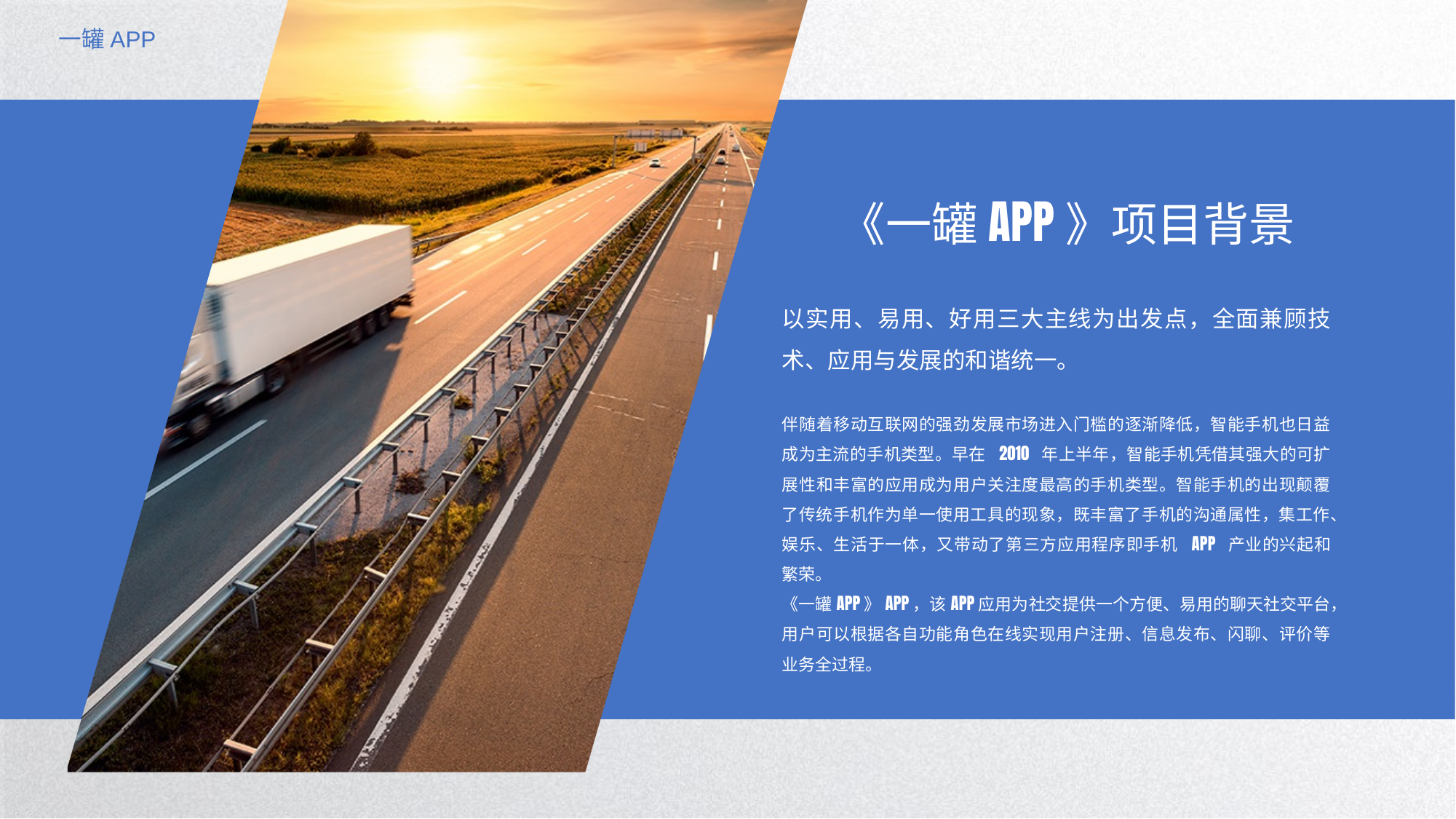

一罐APP

《一罐APP》项目背景
以实用、易用、好用三大主线为出发点，全面兼顾技术、应用与发展的和谐统一。

伴随着移动互联网的强劲发展市场进入门槛的逐渐降低，智能手机也日益成为主流的手机类型。早在 2010 年上半年，智能手机凭借其强大的可扩展性和丰富的应用成为用户关注度最高的手机类型。智能手机的出现颠覆了传统手机作为单一使用工具的现象，既丰富了手机的沟通属性，集工作、娱乐、生活于一体，又带动了第三方应用程序即手机 APP 产业的兴起和繁荣。
《一罐APP》APP，该APP应用为社交提供一个方便、易用的聊天社交平台，用户可以根据各自功能角色在线实现用户注册、信息发布、闪聊、评价等业务全过程。